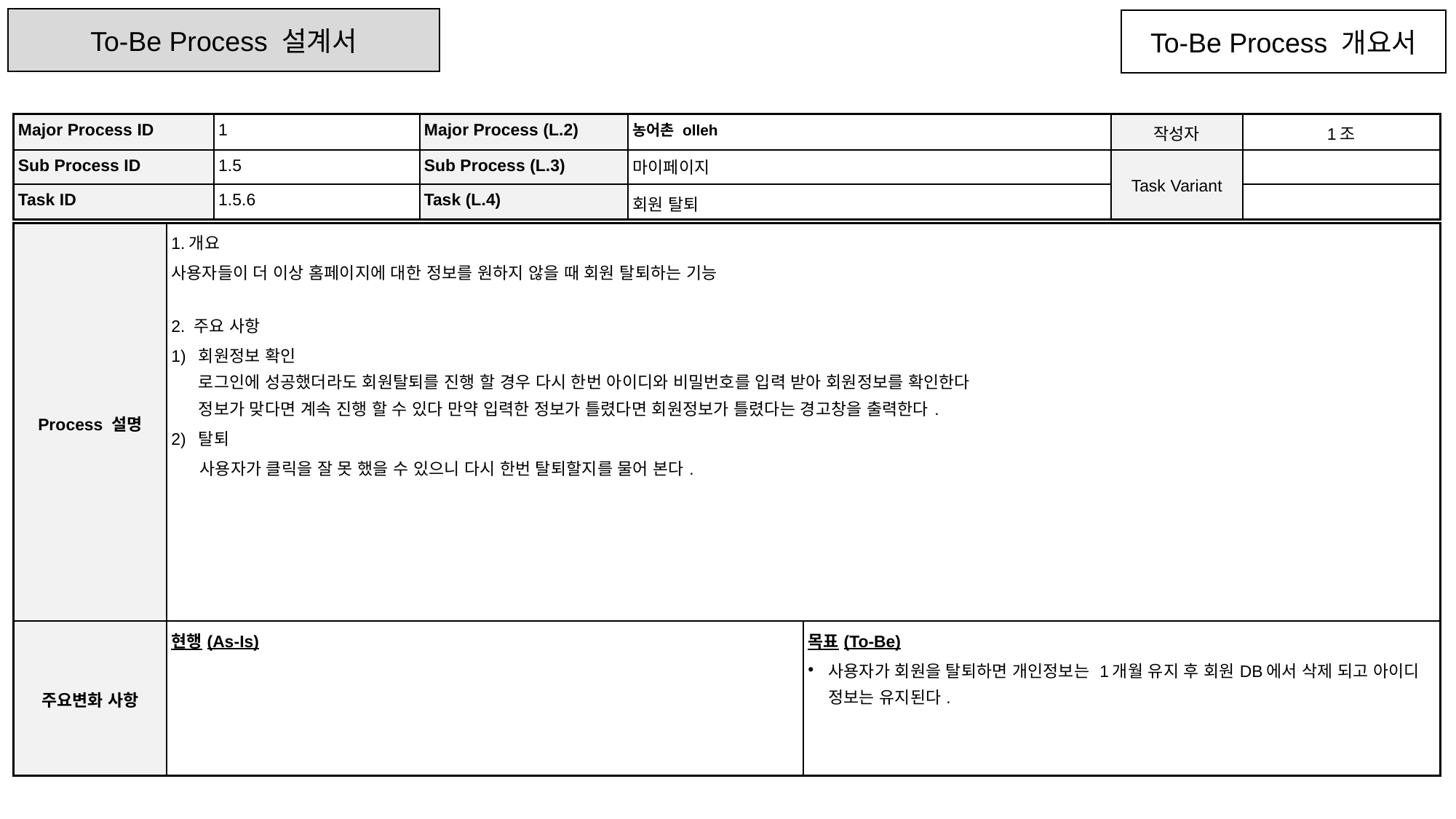

To-Be Process 설계서
To-Be Process 개요서
| Major Process ID | 1 | Major Process (L.2) | 농어촌 olleh | 작성자 | 1조 |
| --- | --- | --- | --- | --- | --- |
| Sub Process ID | 1.5 | Sub Process (L.3) | 마이페이지 | Task Variant |  |
| Task ID | 1.5.6 | Task (L.4) | 회원 탈퇴 |  |  |
| Process 설명 | 1.개요 사용자들이 더 이상 홈페이지에 대한 정보를 원하지 않을 때 회원 탈퇴하는 기능 2. 주요 사항 회원정보 확인 로그인에 성공했더라도 회원탈퇴를 진행 할 경우 다시 한번 아이디와 비밀번호를 입력 받아 회원정보를 확인한다 정보가 맞다면 계속 진행 할 수 있다 만약 입력한 정보가 틀렸다면 회원정보가 틀렸다는 경고창을 출력한다. 탈퇴 사용자가 클릭을 잘 못 했을 수 있으니 다시 한번 탈퇴할지를 물어 본다. |  |
| --- | --- | --- |
| 주요변화 사항 | 현행(As-Is) | 목표(To-Be) 사용자가 회원을 탈퇴하면 개인정보는 1개월 유지 후 회원DB에서 삭제 되고 아이디 정보는 유지된다. |